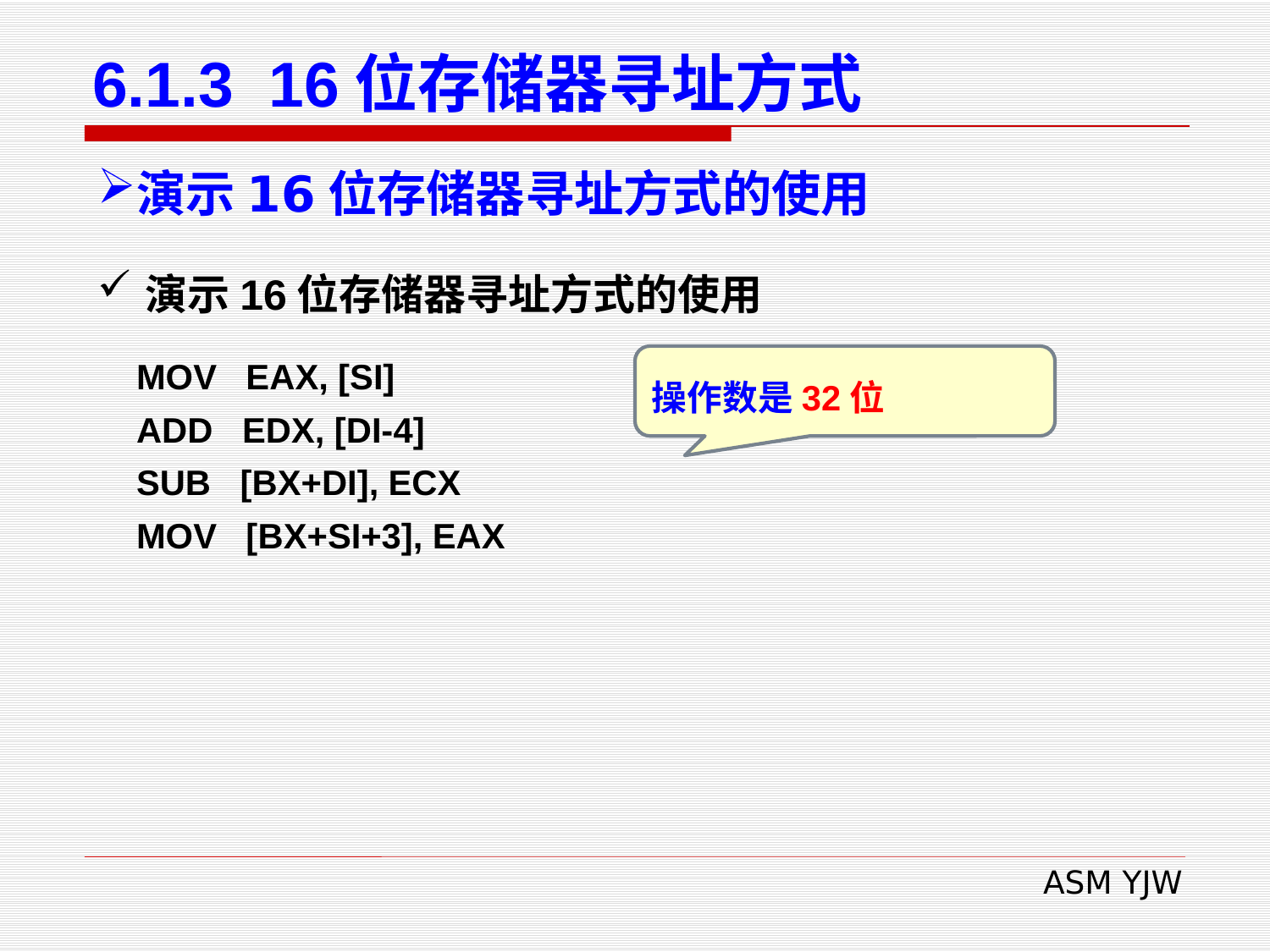

# 6.1.3  16位存储器寻址方式
演示16位存储器寻址方式的使用
演示16位存储器寻址方式的使用
    MOV   EAX, [SI]
    ADD   EDX, [DI-4]
    SUB   [BX+DI], ECX
    MOV   [BX+SI+3], EAX
操作数是32位